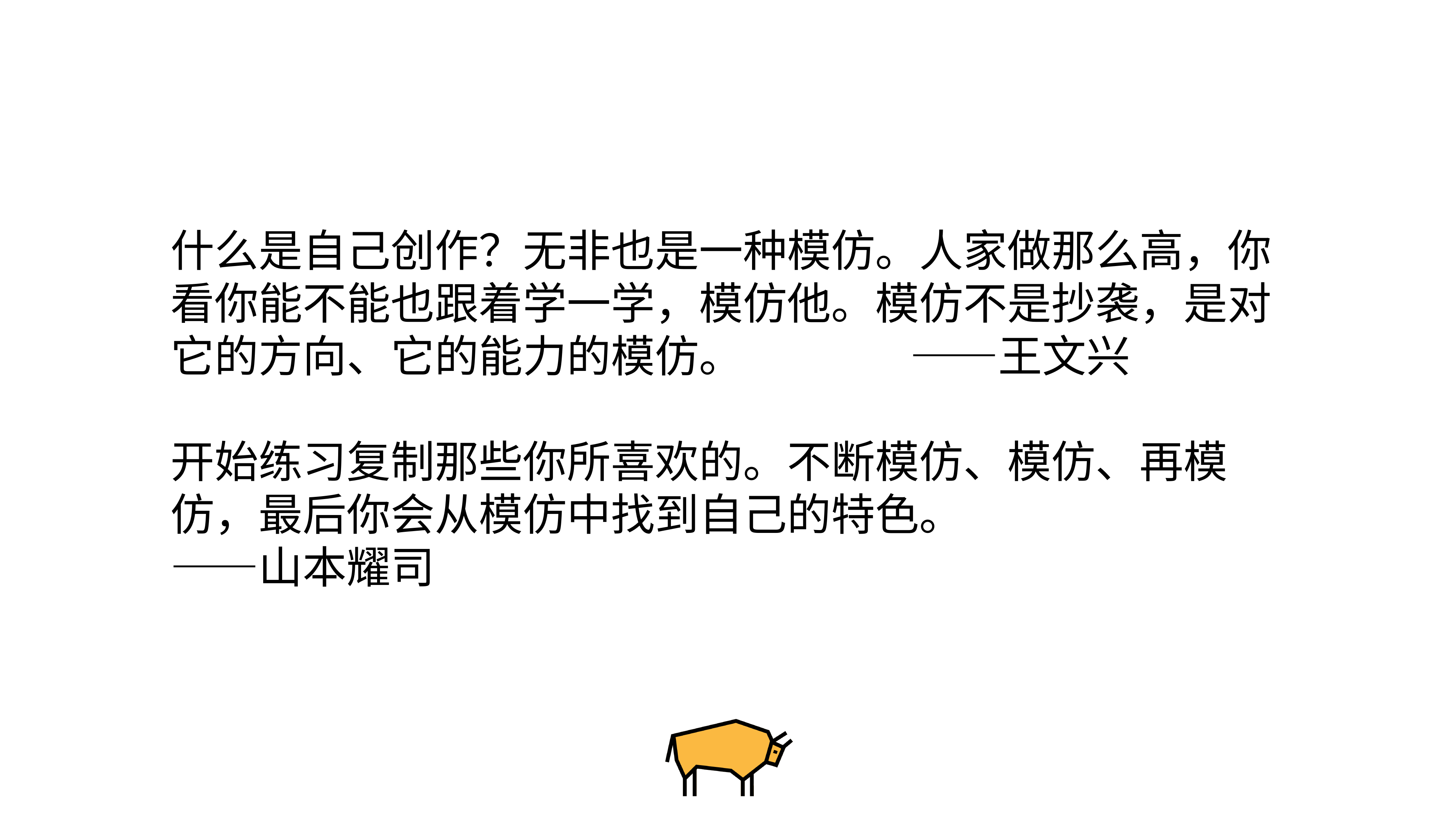

# 什么是自己创作？无非也是一种模仿。人家做那么高，你看你能不能也跟着学一学，模仿他。模仿不是抄袭，是对它的方向、它的能力的模仿。                 ——王文兴 开始练习复制那些你所喜欢的。不断模仿、模仿、再模仿，最后你会从模仿中找到自己的特色。                        ——山本耀司